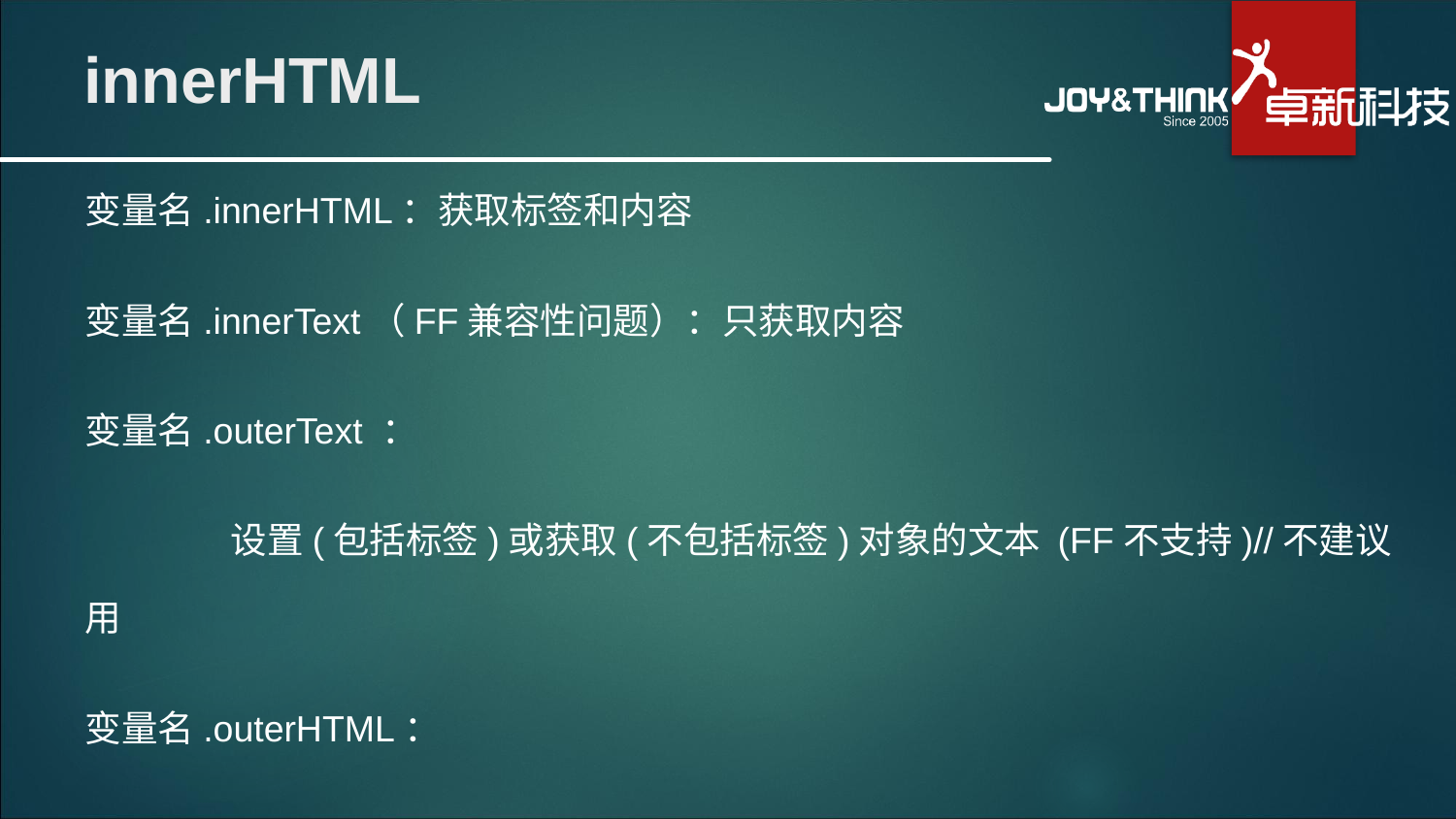

# innerHTML
变量名.innerHTML：获取标签和内容
变量名.innerText（FF兼容性问题）：只获取内容
变量名.outerText ：
	设置(包括标签)或获取(不包括标签)对象的文本 (FF不支持)//不建议用
变量名.outerHTML：
	除了包含innerHTML的全部内容外, 还包含对象标签本身